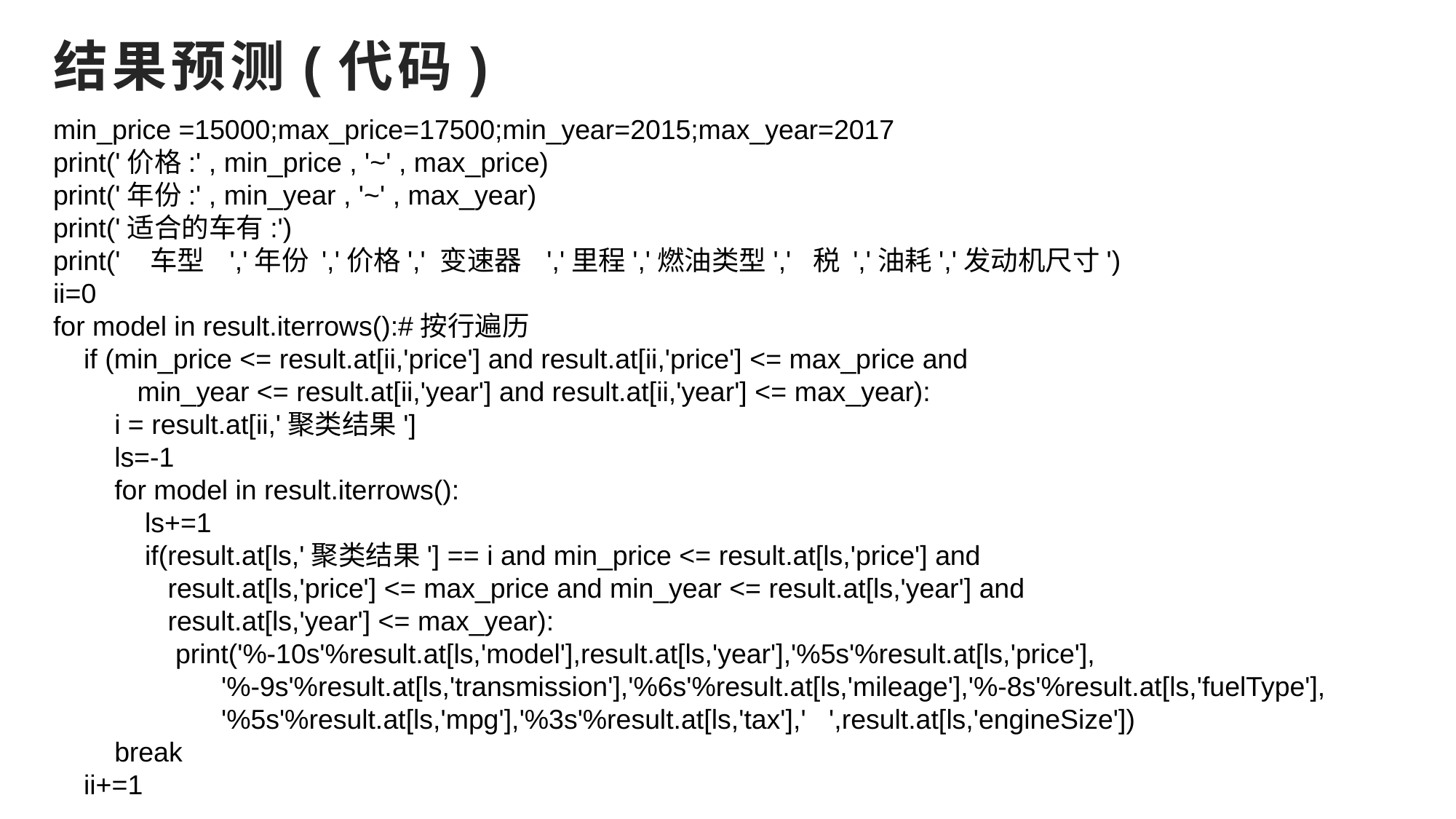

# 结果预测(代码)
min_price =15000;max_price=17500;min_year=2015;max_year=2017
print('价格:' , min_price , '~' , max_price)
print('年份:' , min_year , '~' , max_year)
print('适合的车有:')
print('   车型   ','年份 ','价格',' 变速器   ','里程','燃油类型','  税 ','油耗','发动机尺寸')
ii=0
for model in result.iterrows():#按行遍历
    if (min_price <= result.at[ii,'price'] and result.at[ii,'price'] <= max_price and
           min_year <= result.at[ii,'year'] and result.at[ii,'year'] <= max_year):
        i = result.at[ii,'聚类结果']
        ls=-1
        for model in result.iterrows():
            ls+=1
            if(result.at[ls,'聚类结果'] == i and min_price <= result.at[ls,'price'] and
               result.at[ls,'price'] <= max_price and min_year <= result.at[ls,'year'] and
               result.at[ls,'year'] <= max_year):
                print('%-10s'%result.at[ls,'model'],result.at[ls,'year'],'%5s'%result.at[ls,'price'],
                      '%-9s'%result.at[ls,'transmission'],'%6s'%result.at[ls,'mileage'],'%-8s'%result.at[ls,'fuelType'],
                      '%5s'%result.at[ls,'mpg'],'%3s'%result.at[ls,'tax'],'   ',result.at[ls,'engineSize'])
        break
    ii+=1